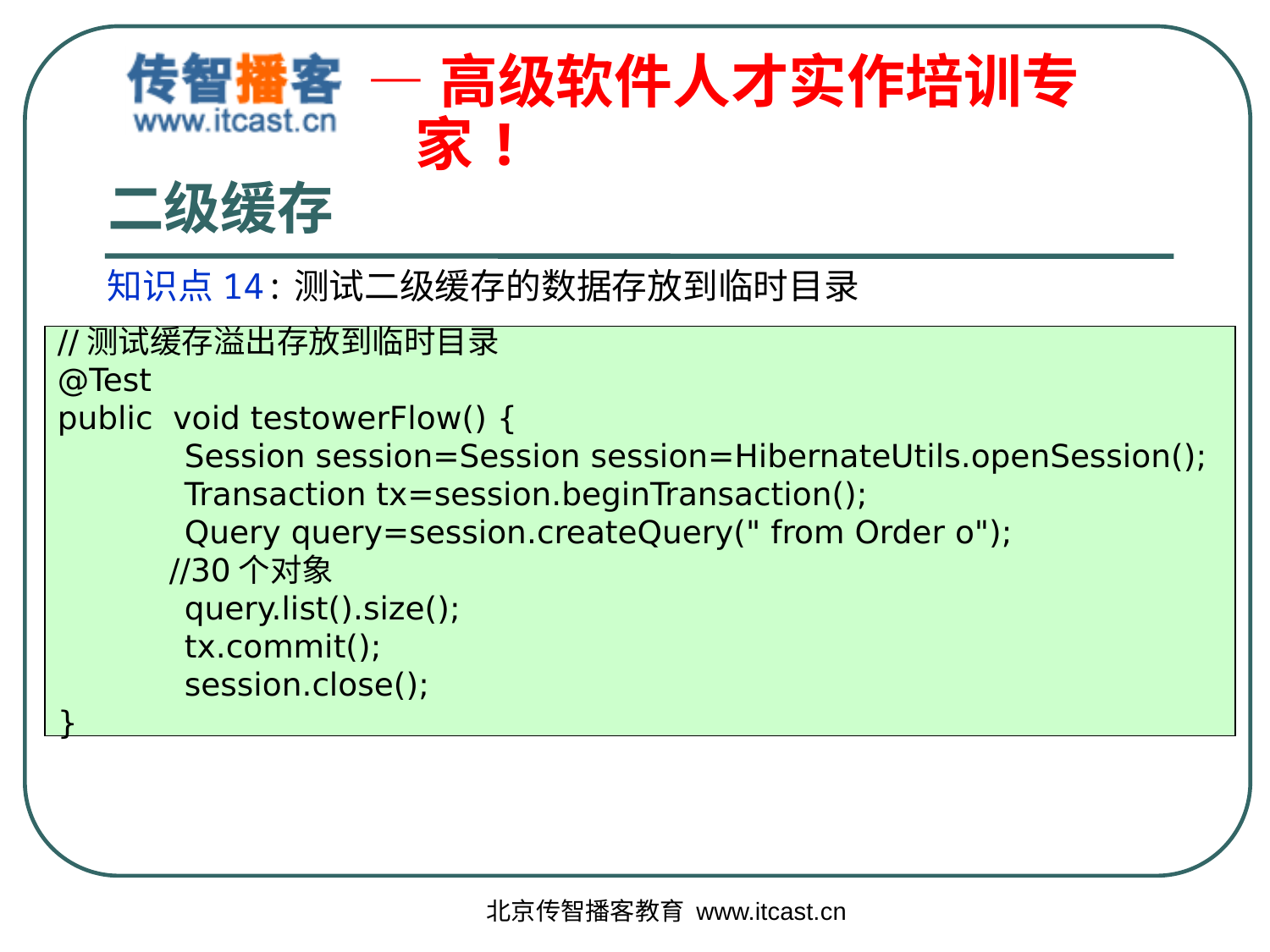

# 二级缓存
知识点14:测试二级缓存的数据存放到临时目录
//测试缓存溢出存放到临时目录
@Test
public  void testowerFlow() {
	Session session=Session session=HibernateUtils.openSession();
	Transaction tx=session.beginTransaction();
	Query query=session.createQuery(" from Order o");
           //30个对象
	query.list().size();
	tx.commit();
	session.close();
}
北京传智播客教育 www.itcast.cn